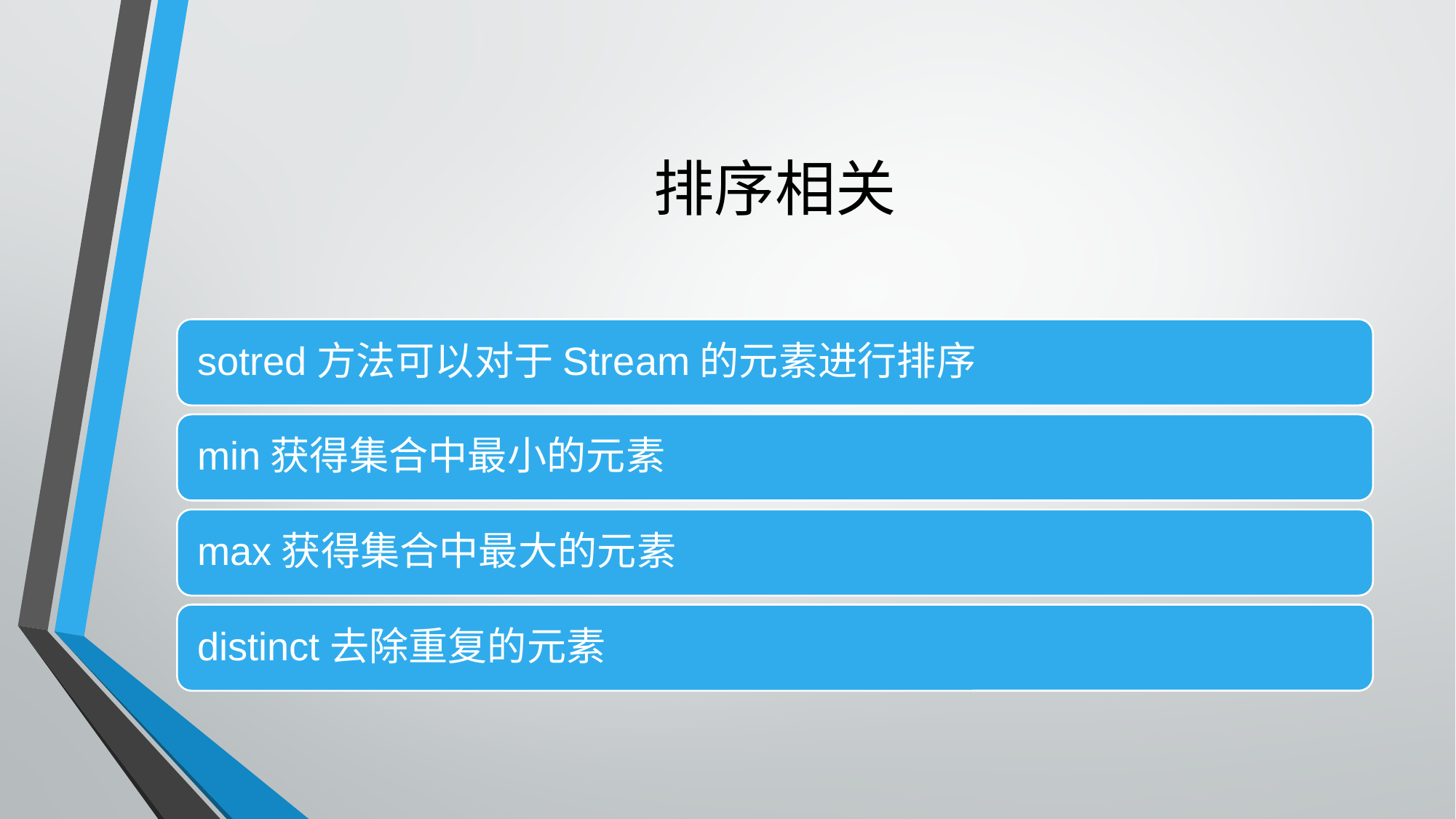

# 排序相关
sotred方法可以对于Stream的元素进行排序
min获得集合中最小的元素
max获得集合中最大的元素
distinct去除重复的元素